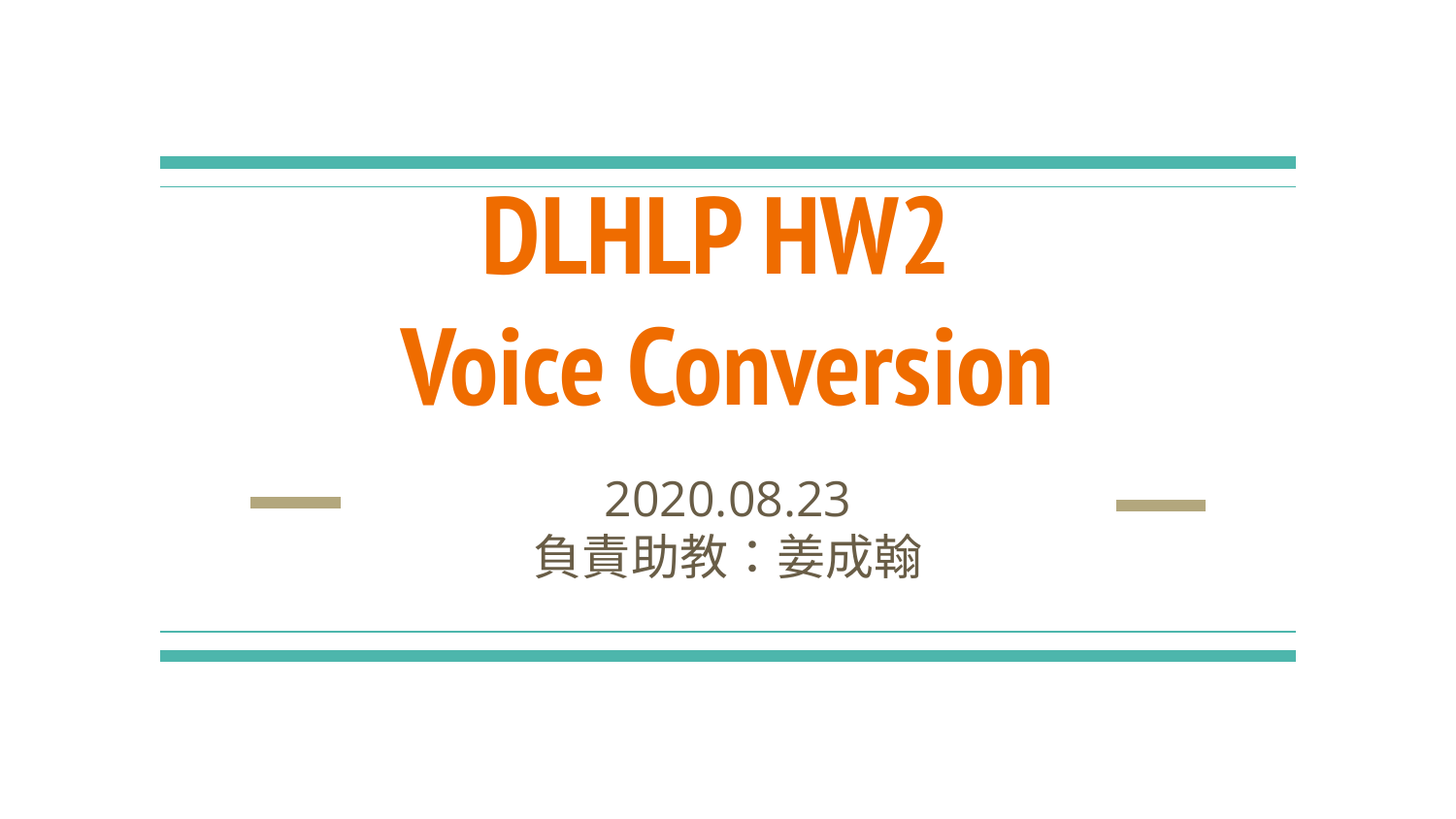

# DLHLP HW2
Voice Conversion
2020.08.23
負責助教：姜成翰